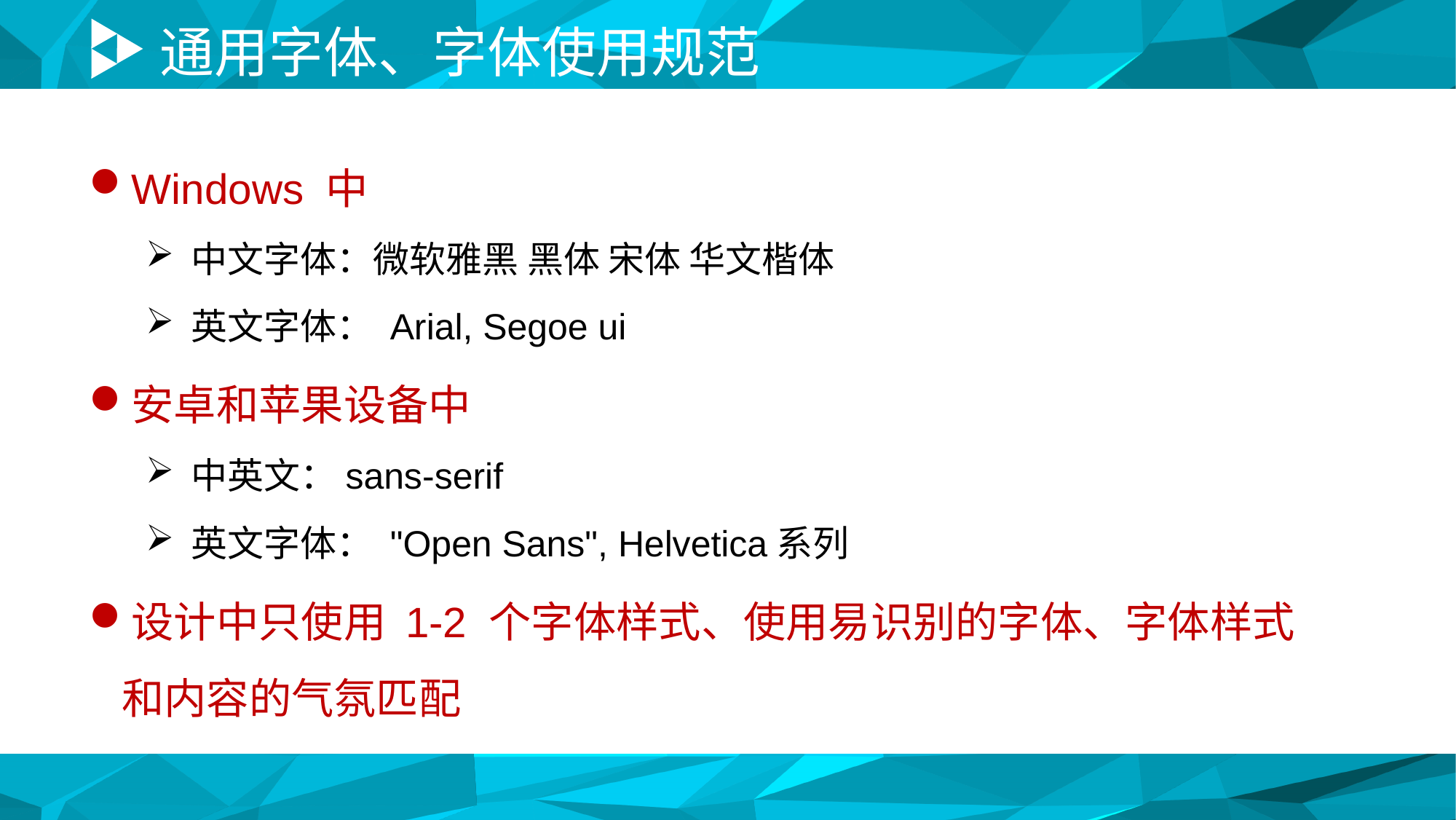

# 通用字体、字体使用规范
Windows 中
中文字体：微软雅黑 黑体 宋体 华文楷体
英文字体： Arial, Segoe ui
安卓和苹果设备中
中英文：sans-serif
英文字体： "Open Sans", Helvetica系列
设计中只使用 1-2 个字体样式、使用易识别的字体、字体样式和内容的气氛匹配